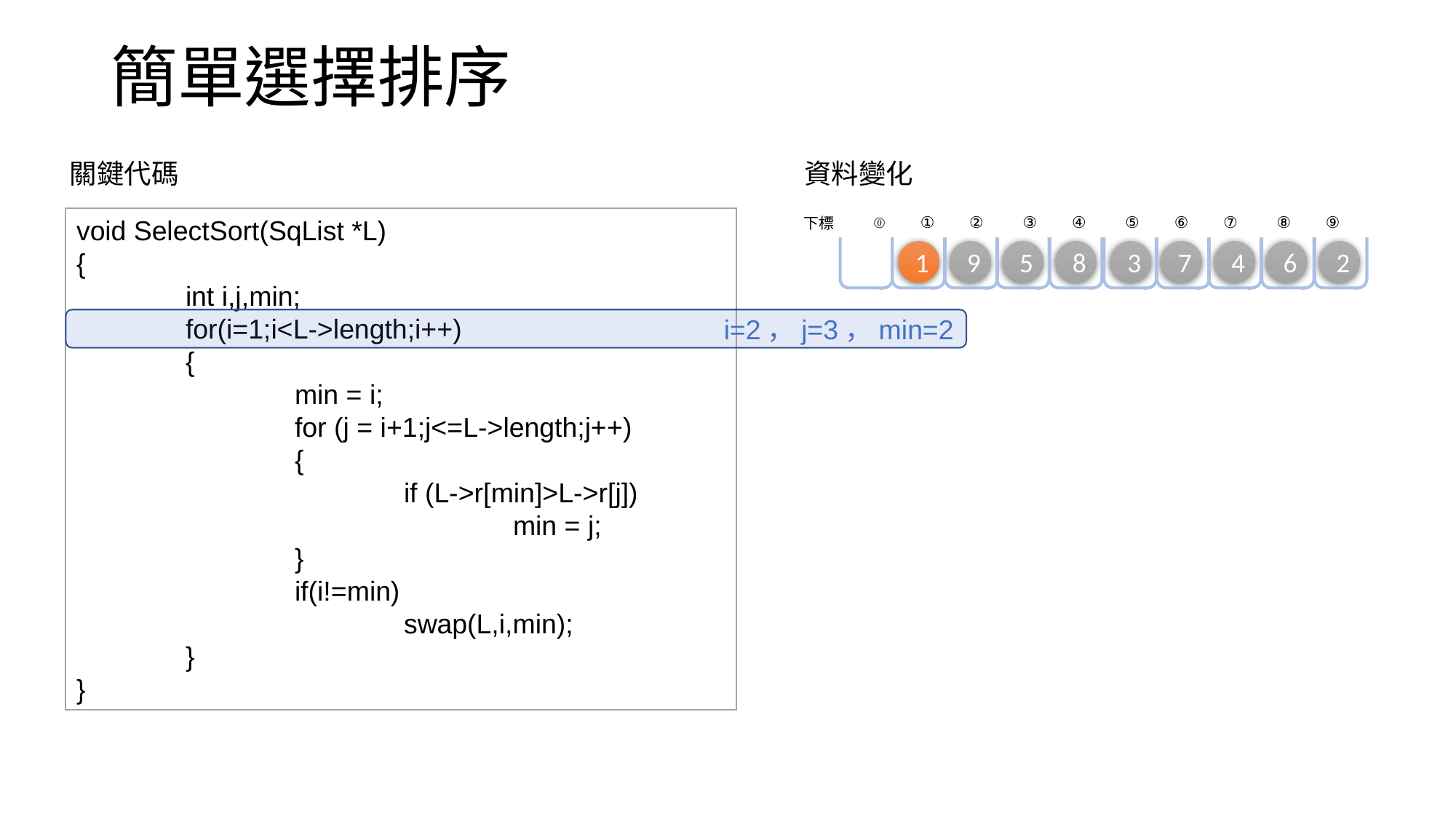

# 簡單選擇排序
關鍵代碼
資料變化
⓪        ①        ②         ③        ④         ⑤        ⑥        ⑦         ⑧        ⑨
void SelectSort(SqList *L)
{
	int i,j,min;
	for(i=1;i<L->length;i++)
	{
		min = i;					for (j = i+1;j<=L->length;j++)	        	{
			if (L->r[min]>L->r[j])		               	min = j;
        		}
		if(i!=min)						swap(L,i,min);		}
}
下標

1
9
5
8
3
7
4
6
2
i=2，j=3，min=2